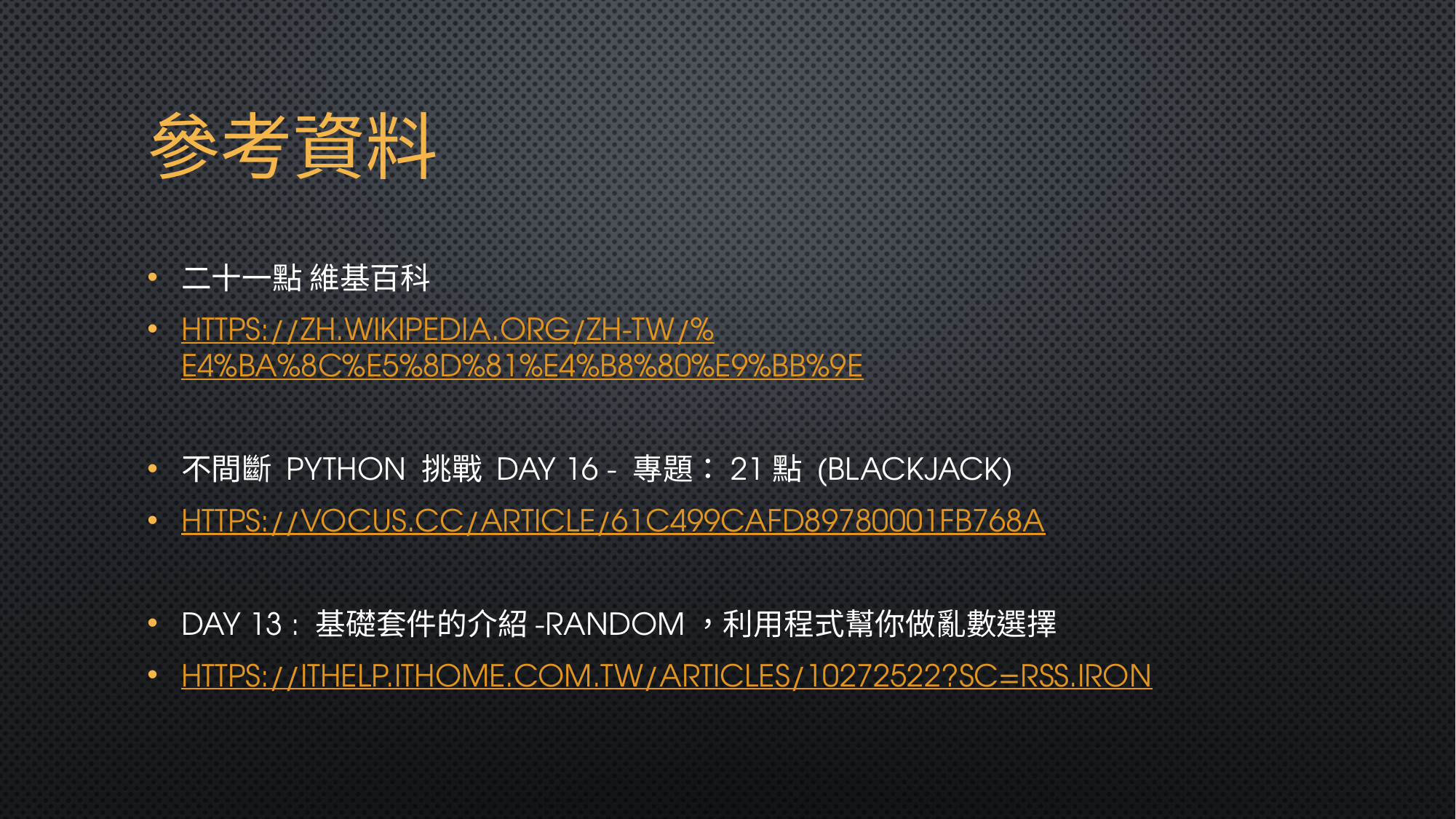

# 參考資料
二十一點 維基百科
https://zh.wikipedia.org/zh-tw/%E4%BA%8C%E5%8D%81%E4%B8%80%E9%BB%9E

不間斷 Python 挑戰 Day 16 - 專題：21點 (Blackjack)
https://vocus.cc/article/61c499cafd89780001fb768a

Day 13 : 基礎套件的介紹-random，利用程式幫你做亂數選擇
https://ithelp.ithome.com.tw/articles/10272522?sc=rss.iron